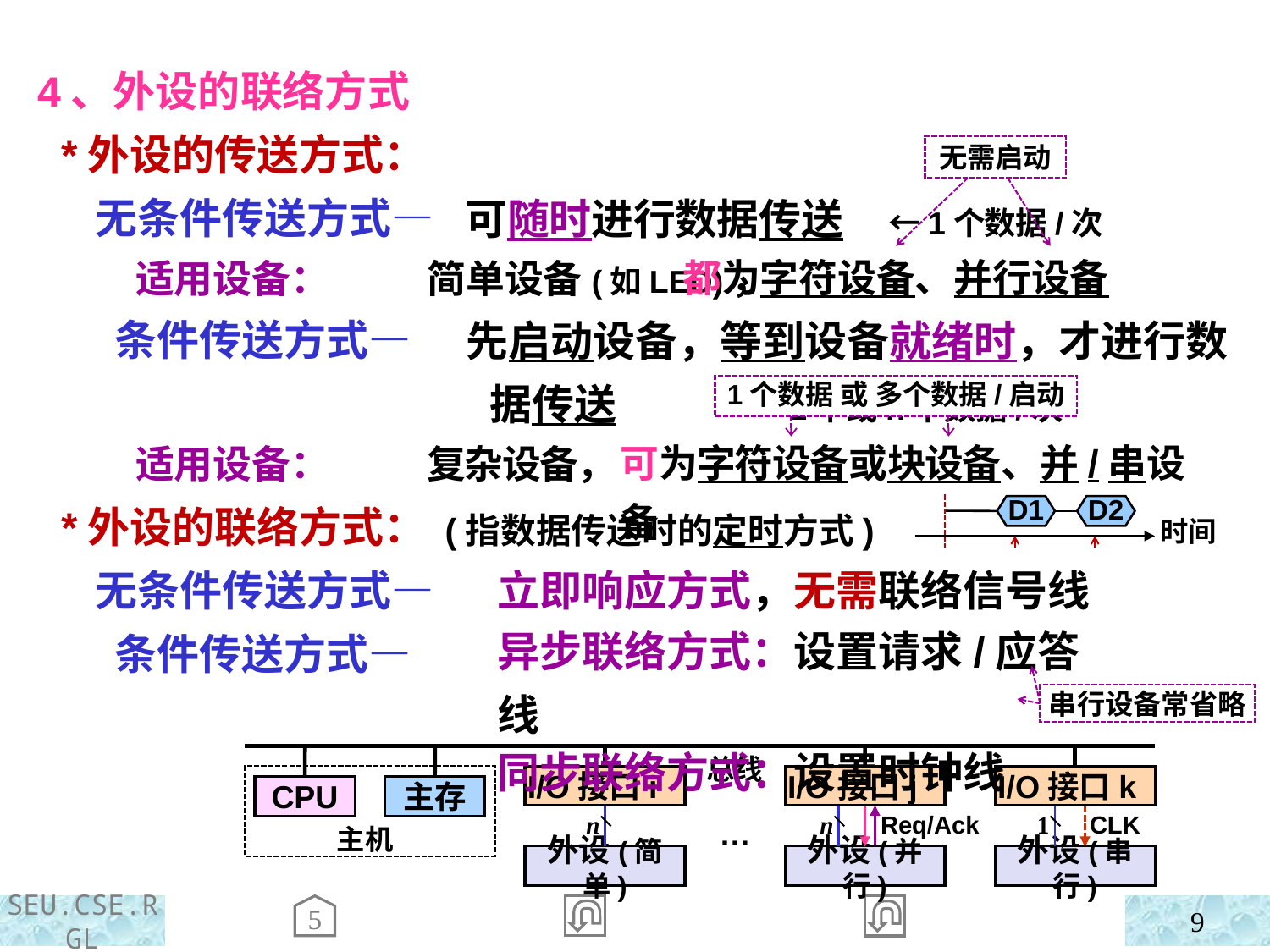

4、外设的联络方式
  *外设的传送方式：
     无条件传送方式—
          适用设备：
       条件传送方式—

          适用设备：
  *外设的联络方式：
     无条件传送方式—
       条件传送方式—
无需启动
   可随时进行数据传送     ←1个数据/次
简单设备(如LED)，
   先启动设备，等到设备就绪时，才进行数据传送              ←1个或n个数据/次
复杂设备，
      都为字符设备、并行设备

可为字符设备或块设备、并/串设备
1个数据 或 多个数据/启动
(指数据传送时的定时方式)
D1
D2
时间
立即响应方式，无需联络信号线
异步联络方式：设置请求/应答线
同步联络方式：设置时钟线
串行设备常省略
总线

I/O接口j
I/O接口k
I/O接口i
CPU
主存
n
…
主机
外设(简单)
Req/Ack
CLK
n
1
外设(并行)
外设(串行)

5

9